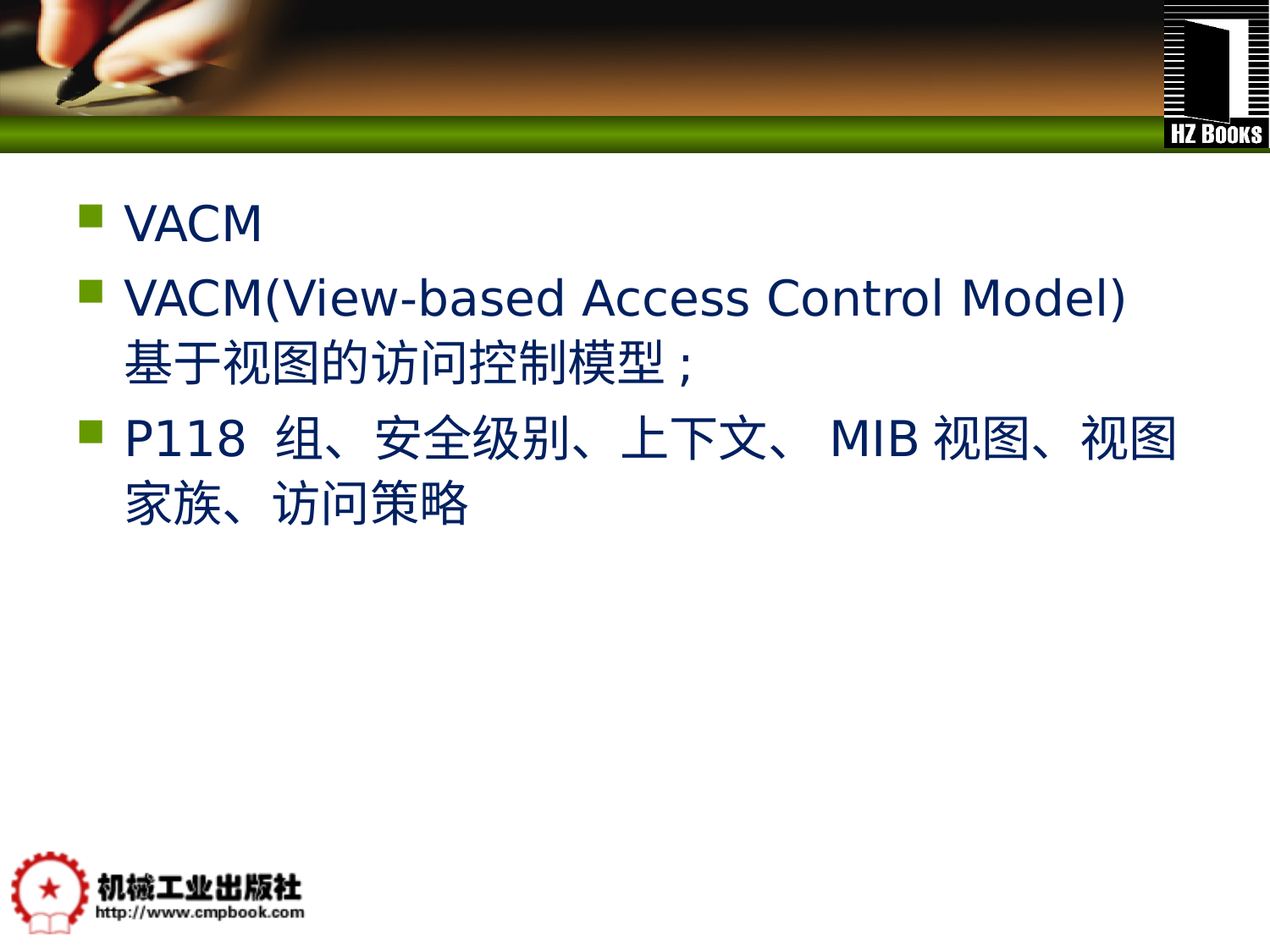

#
VACM
VACM(View-based Access Control Model)基于视图的访问控制模型;
P118 组、安全级别、上下文、MIB视图、视图家族、访问策略